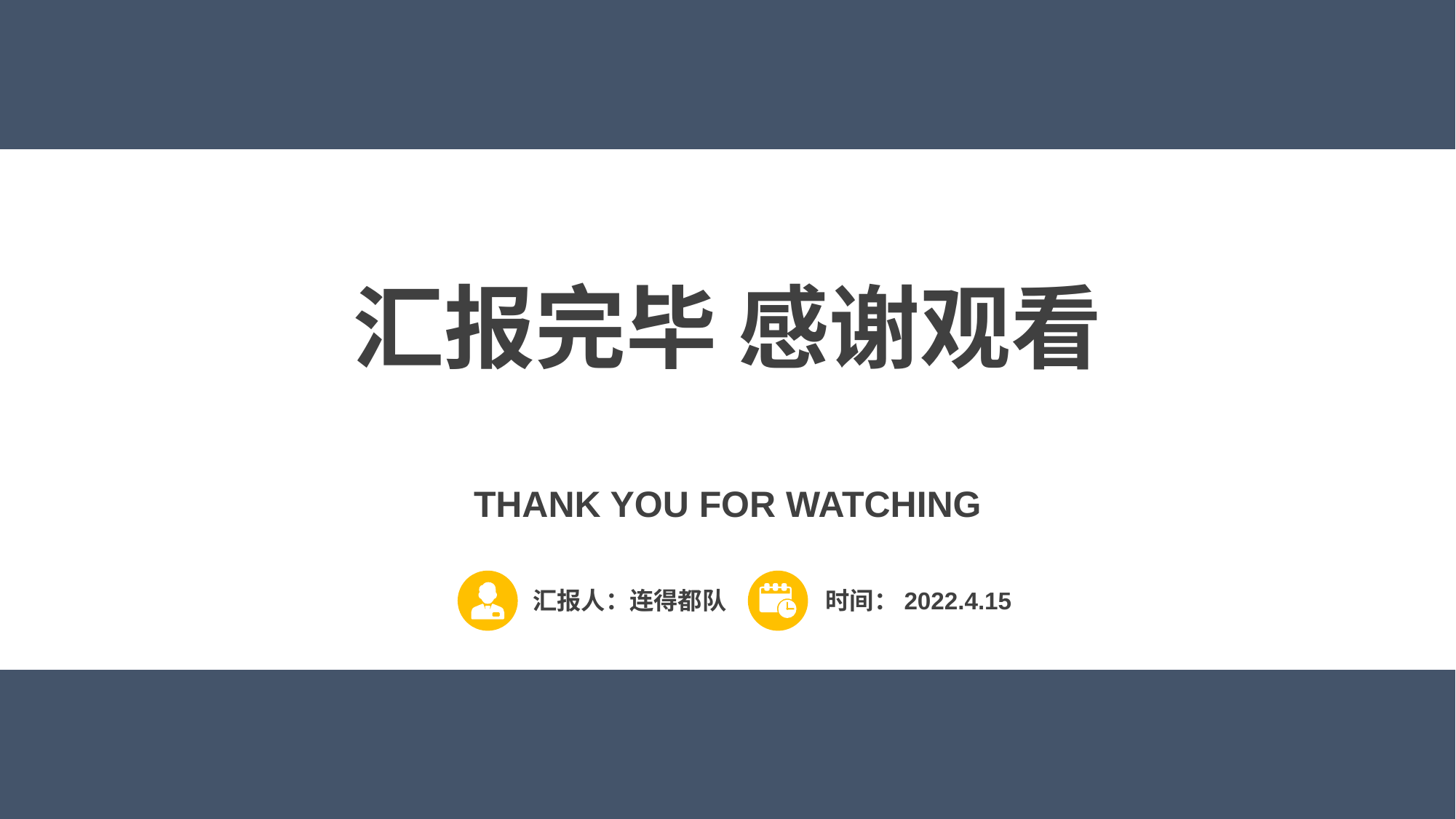

汇报完毕 感谢观看
THANK YOU FOR WATCHING

汇报人：连得都队
时间：2022.4.15